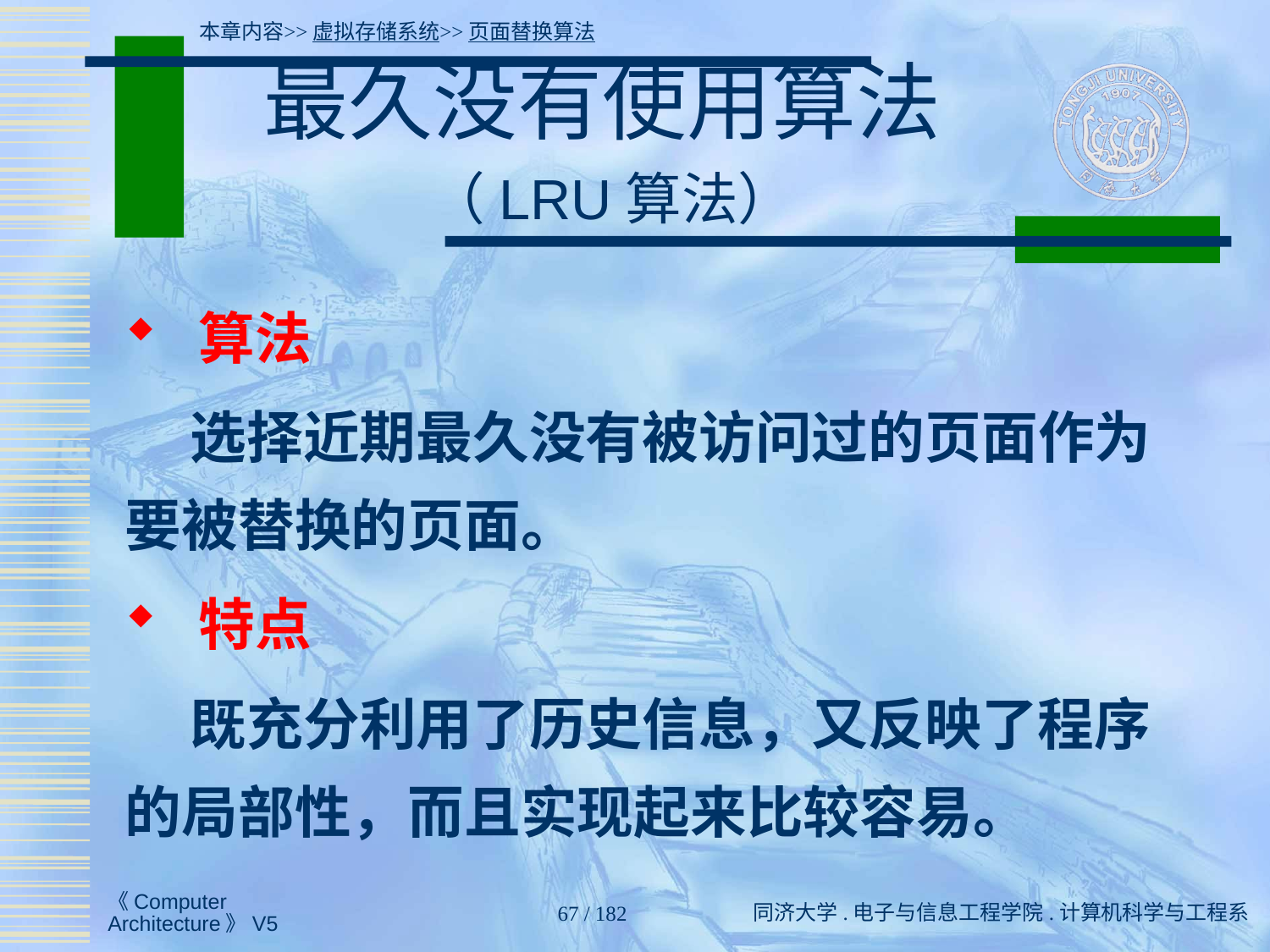

本章内容>>虚拟存储系统>>页面替换算法
# 最久没有使用算法 （LRU算法）
  算法
    选择近期最久没有被访问过的页面作为要被替换的页面。
  特点
    既充分利用了历史信息，又反映了程序的局部性，而且实现起来比较容易。